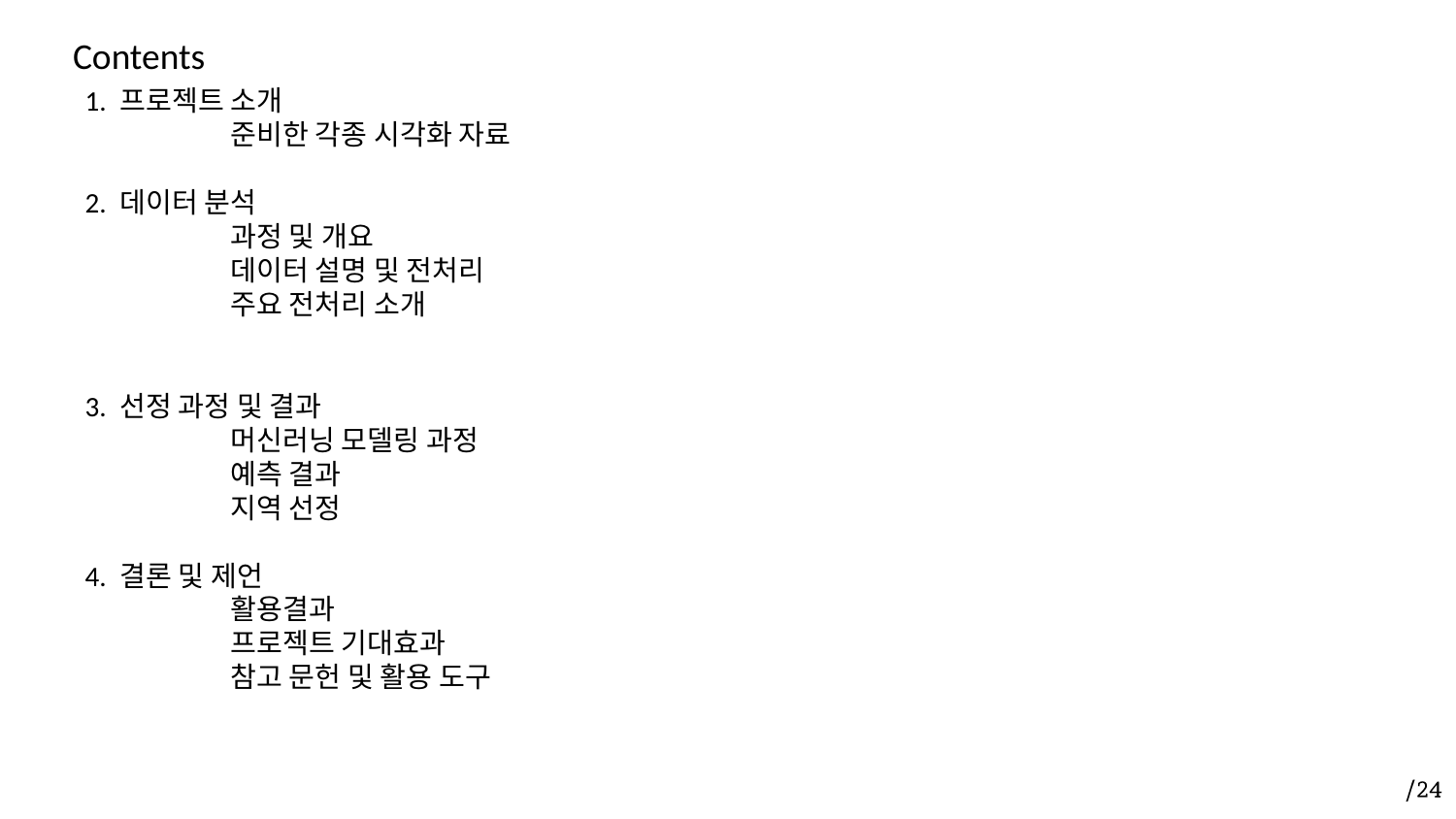

# Contents
1. 프로젝트 소개
	준비한 각종 시각화 자료

2. 데이터 분석
	과정 및 개요
	데이터 설명 및 전처리
	주요 전처리 소개

3. 선정 과정 및 결과
	머신러닝 모델링 과정
	예측 결과
	지역 선정

4. 결론 및 제언
 	활용결과
	프로젝트 기대효과
	참고 문헌 및 활용 도구